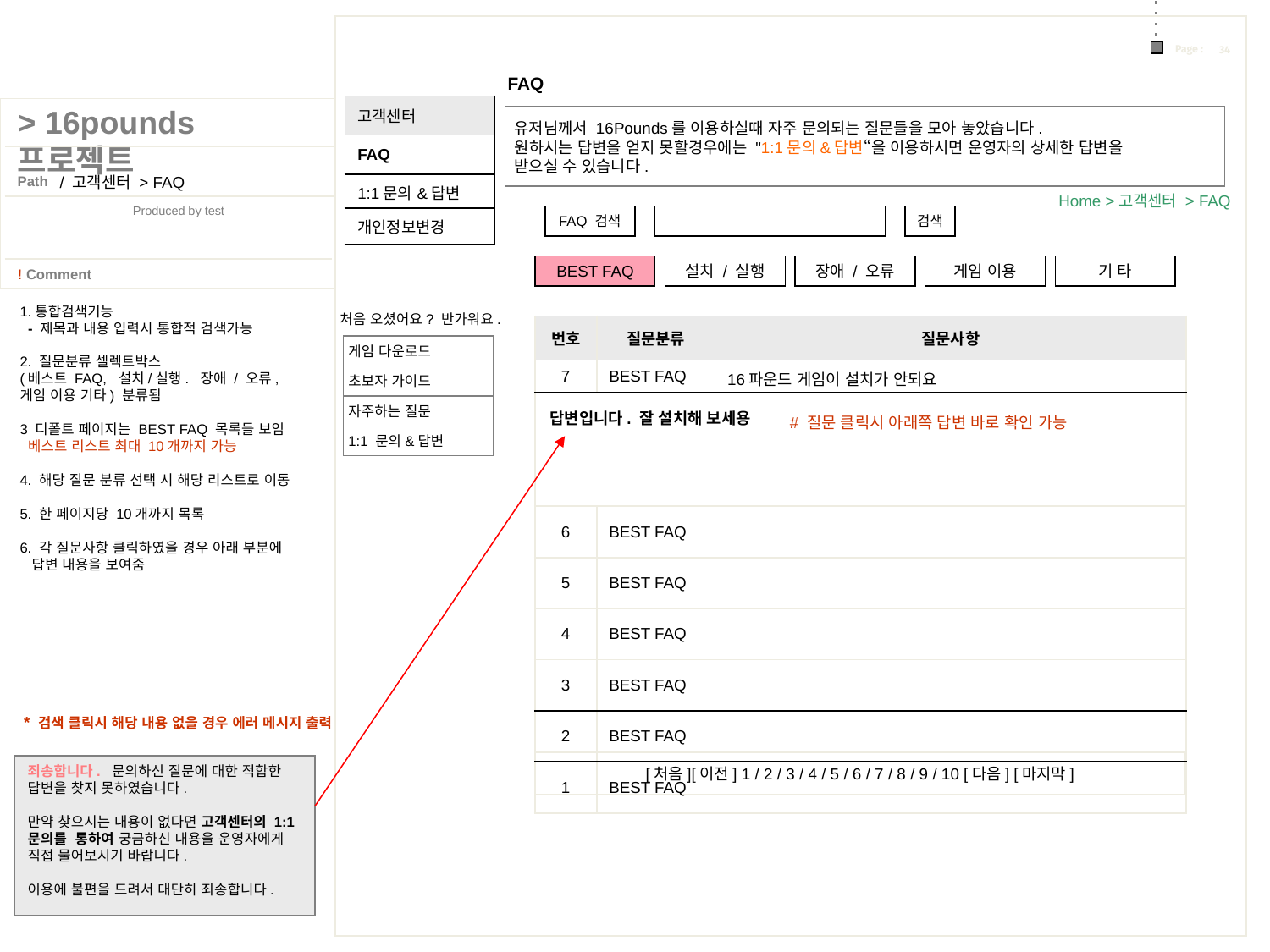

FAQ
| 고객센터 |
| --- |
| FAQ |
| 1:1문의&답변 |
| 개인정보변경 |

유저님께서 16Pounds를 이용하실때 자주 문의되는 질문들을 모아 놓았습니다.
원하시는 답변을 얻지 못할경우에는 "1:1문의&답변“을 이용하시면 운영자의 상세한 답변을
받으실 수 있습니다.
/ 고객센터 > FAQ
Home >고객센터 > FAQ
FAQ 검색

검색
BEST FAQ
설치 / 실행
장애 / 오류
게임 이용
기 타

1.통합검색기능
  - 제목과 내용 입력시 통합적 검색가능
2. 질문분류 셀렉트박스
(베스트 FAQ,  설치/실행.  장애 / 오류,
게임 이용 기타) 분류됨
3 디폴트 페이지는 BEST FAQ 목록들 보임
  베스트 리스트 최대 10개까지 가능
4. 해당 질문 분류 선택 시 해당 리스트로 이동
5. 한 페이지당 10개까지 목록
6. 각 질문사항 클릭하였을 경우 아래 부분에
   답변 내용을 보여줌
처음 오셨어요? 반가워요.
| 번호 | 질문분류 | 질문사항 |
| --- | --- | --- |
| 7 | BEST FAQ | 16파운드 게임이 설치가 안되요 |
|  |  |  |
| 6 | BEST FAQ |  |
| 5 | BEST FAQ |  |
| 4 | BEST FAQ |  |
| 3 | BEST FAQ |  |
| 2 | BEST FAQ |  |
| 1 | BEST FAQ |  |
게임 다운로드
초보자 가이드
자주하는 질문
답변입니다. 잘 설치해 보세용
# 질문 클릭시 아래쪽 답변 바로 확인 가능
1:1 문의&답변
* 검색 클릭시 해당 내용 없을 경우 에러 메시지 출력
[처음][이전] 1 / 2 / 3 / 4 / 5 / 6 / 7 / 8 / 9 / 10 [다음] [마지막]

죄송합니다.  문의하신 질문에 대한 적합한
답변을 찾지 못하였습니다.
만약 찾으시는 내용이 없다면 고객센터의 1:1문의를  통하여 궁금하신 내용을 운영자에게
직접 물어보시기 바랍니다.
이용에 불편을 드려서 대단히 죄송합니다.